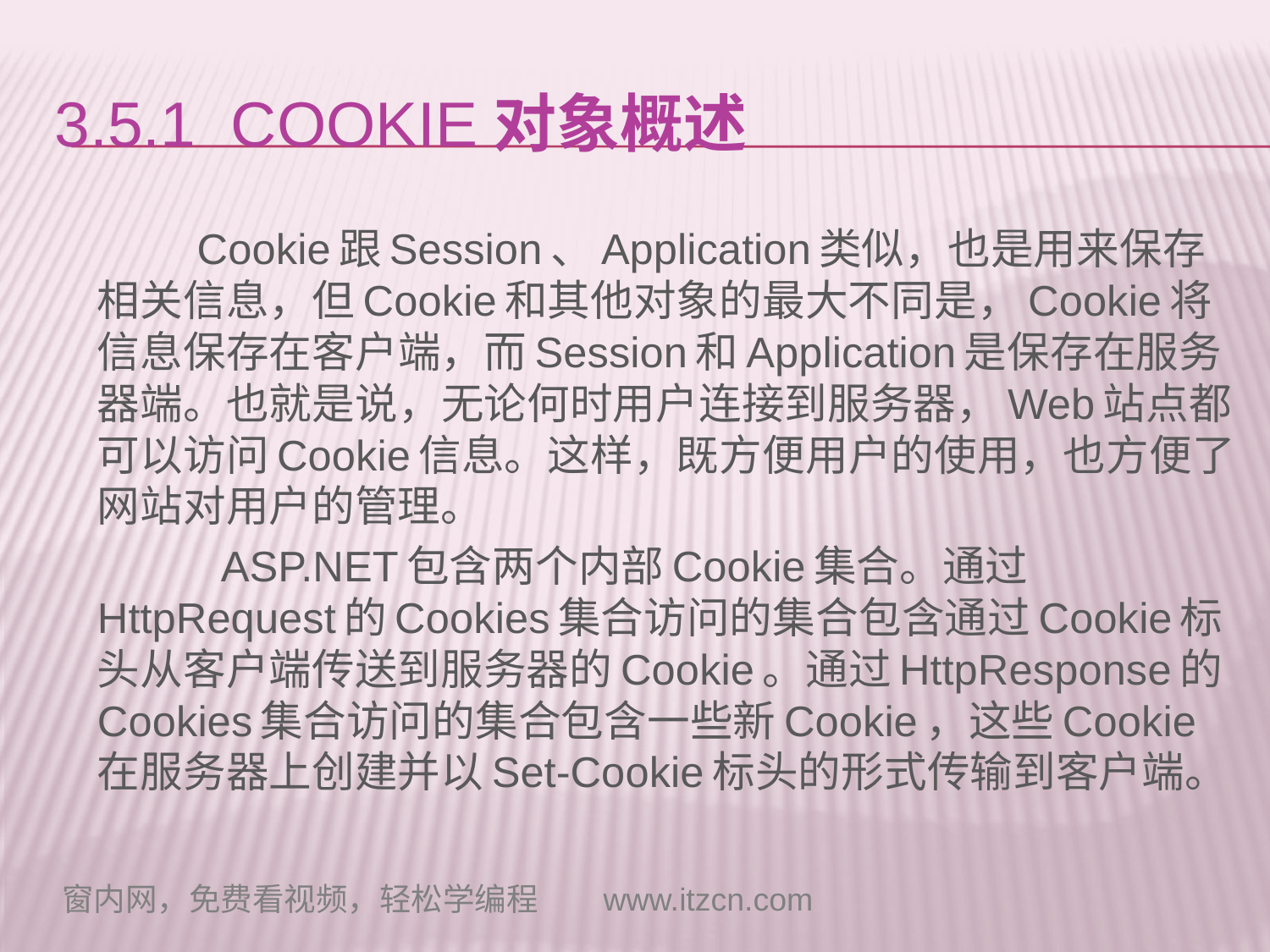

# 3.5.1  Cookie对象概述
            Cookie跟Session、Application类似，也是用来保存相关信息，但Cookie和其他对象的最大不同是，Cookie将信息保存在客户端，而Session和Application是保存在服务器端。也就是说，无论何时用户连接到服务器，Web站点都可以访问Cookie信息。这样，既方便用户的使用，也方便了网站对用户的管理。
              ASP.NET包含两个内部Cookie集合。通过HttpRequest的Cookies集合访问的集合包含通过Cookie标头从客户端传送到服务器的Cookie。通过HttpResponse的Cookies集合访问的集合包含一些新Cookie，这些Cookie在服务器上创建并以Set-Cookie标头的形式传输到客户端。